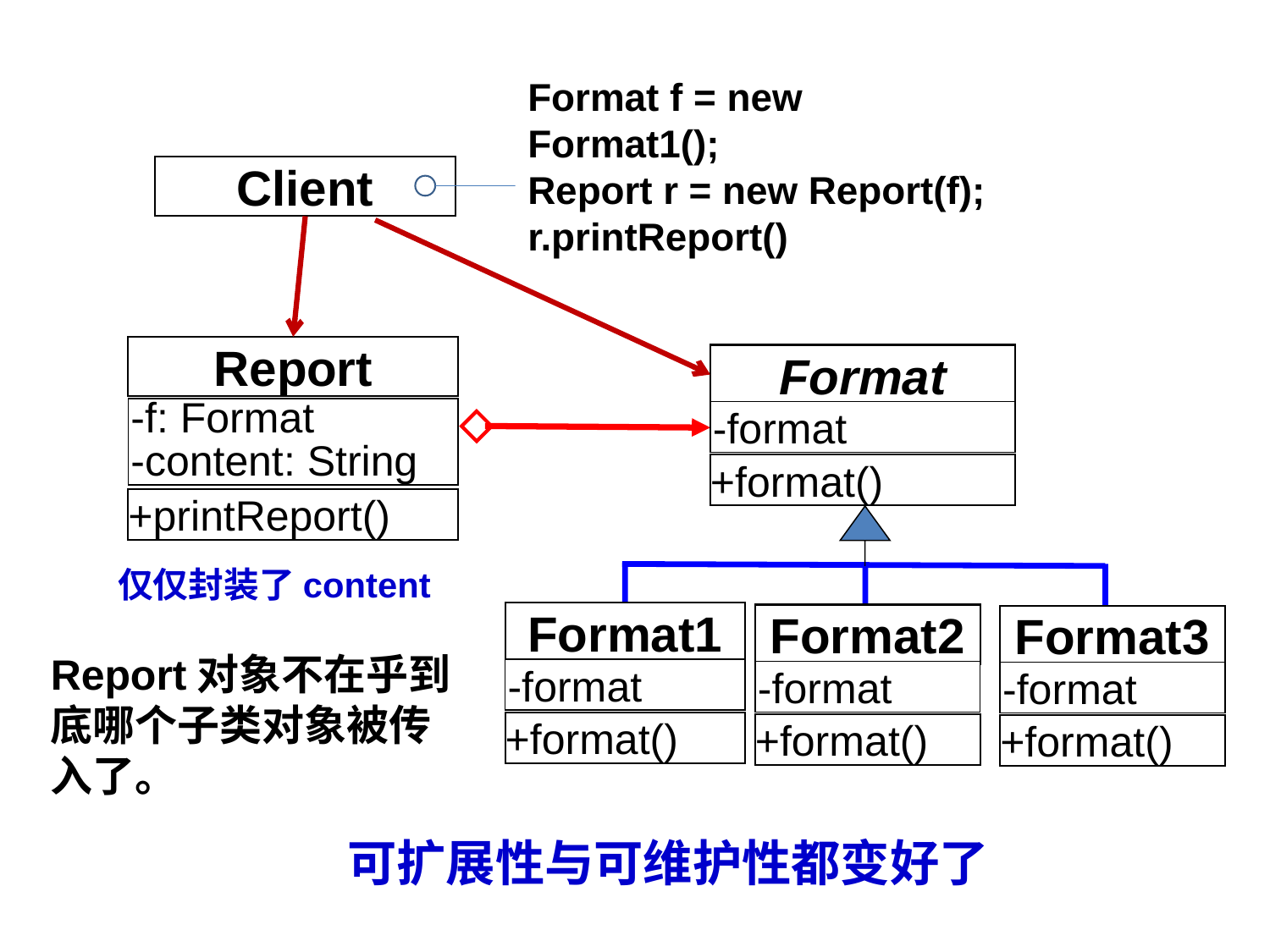

Format f = new Format1();
Report r = new Report(f);
r.printReport()

Client
Report
Format
-f: Format
-content: String
-format

+format()
+printReport()

仅仅封装了content

Format1
Format2
Format3
-format
+format()
Report对象不在乎到底哪个子类对象被传入了。
-format
-format
+format()
+format()
可扩展性与可维护性都变好了